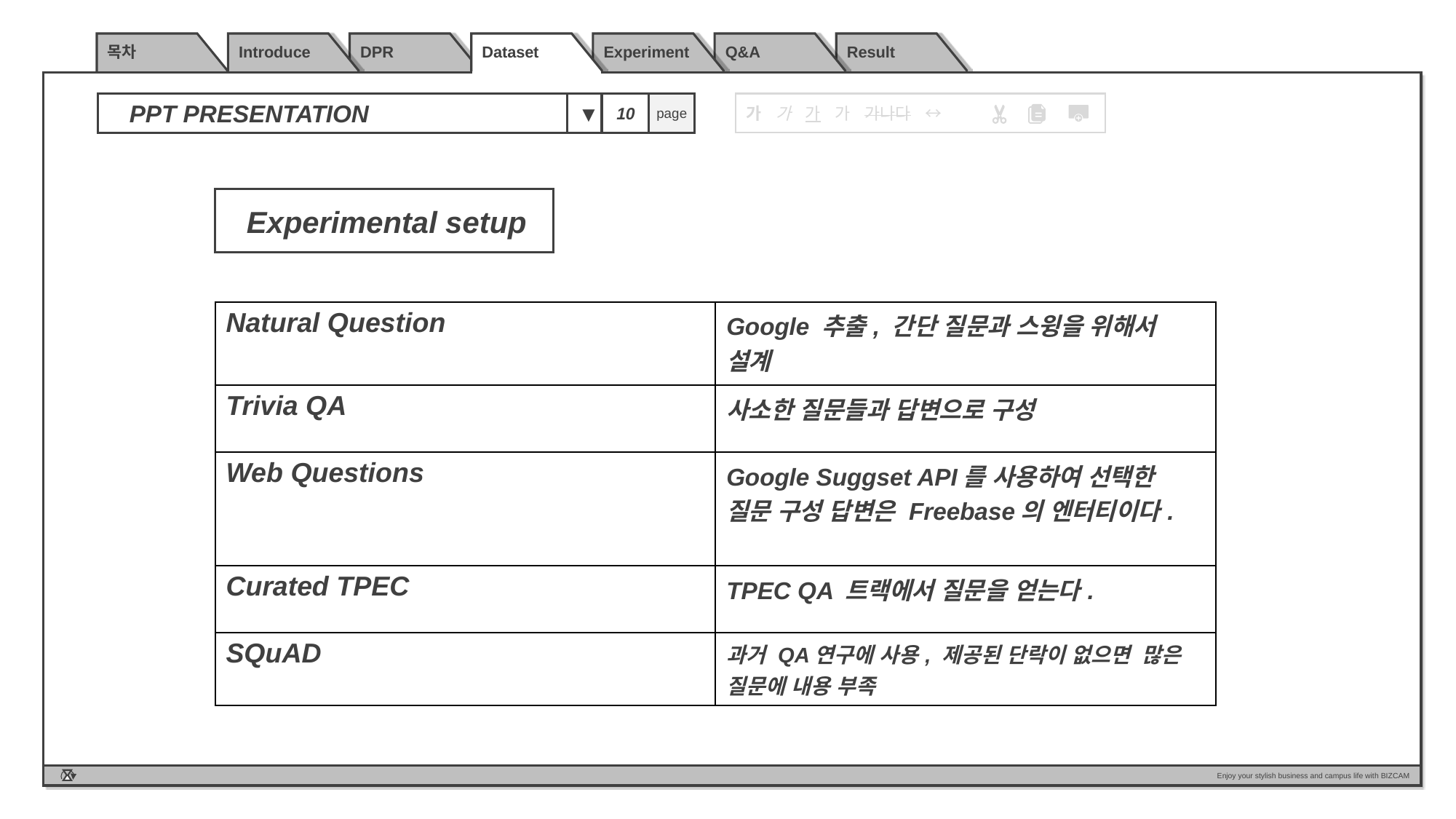

목차
Introduce
DPR
Dataset
Experiment

Q&A
Result

PPT PRESENTATION
▼
10
page
가   가   가   가   가나다   ↔

Experimental setup
| Natural Question | Google 추출, 간단 질문과 스윙을 위해서 설계 |
| --- | --- |
| Trivia QA | 사소한 질문들과 답변으로 구성 |
| Web Questions | Google Suggset API를 사용하여 선택한 질문 구성 답변은 Freebase의 엔터티이다. |
| Curated TPEC | TPEC QA 트랙에서 질문을 얻는다. |
| SQuAD | 과거 QA연구에 사용, 제공된 단락이 없으면 많은 질문에 내용 부족 |
Enjoy your stylish business and campus life with BIZCAM